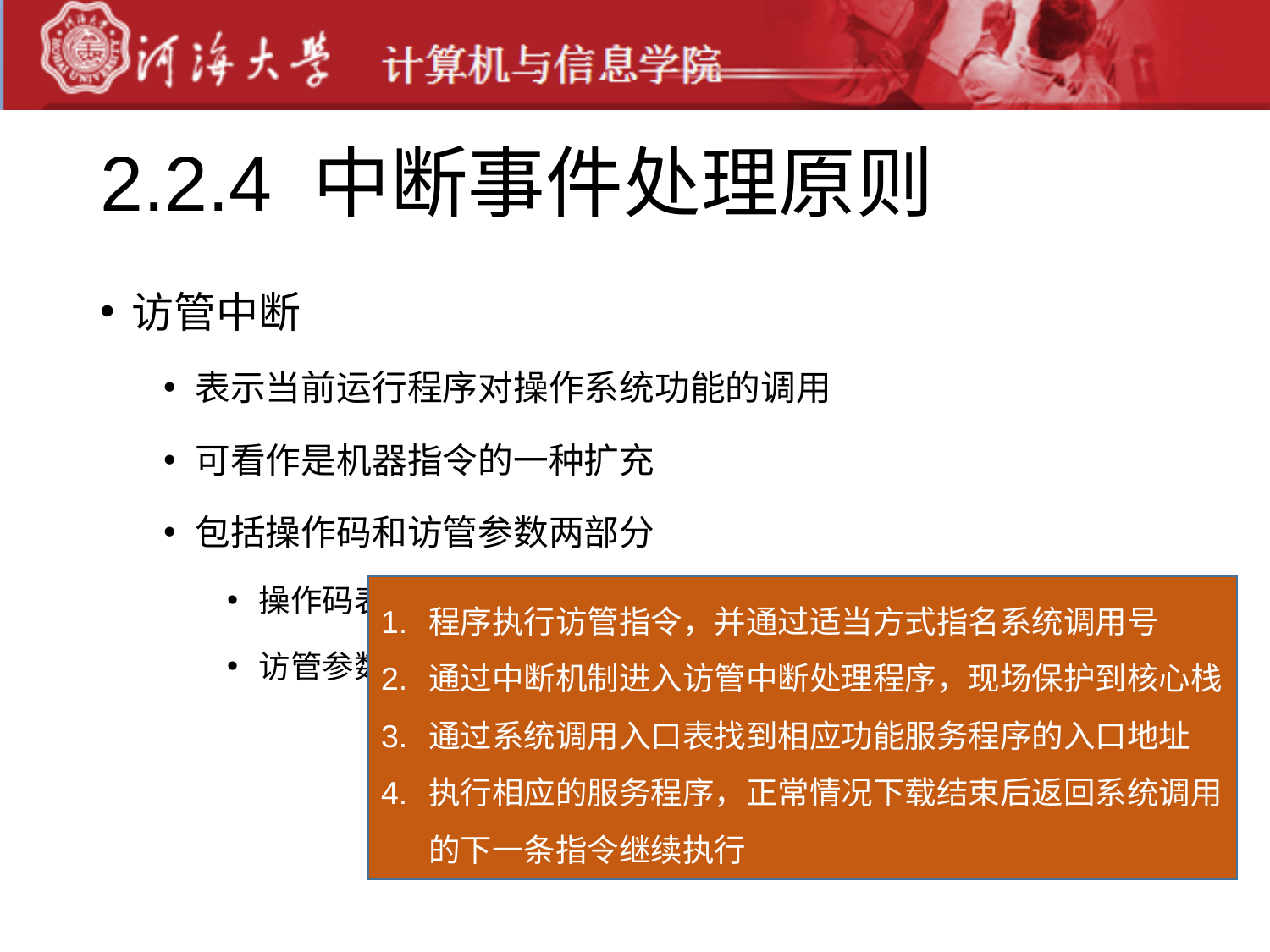

# 2.2.4 中断事件处理原则
访管中断
表示当前运行程序对操作系统功能的调用
可看作是机器指令的一种扩充
包括操作码和访管参数两部分
操作码表示此指令为访管指令
访管参数表示具体的访管要求

程序执行访管指令，并通过适当方式指名系统调用号
通过中断机制进入访管中断处理程序，现场保护到核心栈
通过系统调用入口表找到相应功能服务程序的入口地址
执行相应的服务程序，正常情况下载结束后返回系统调用的下一条指令继续执行